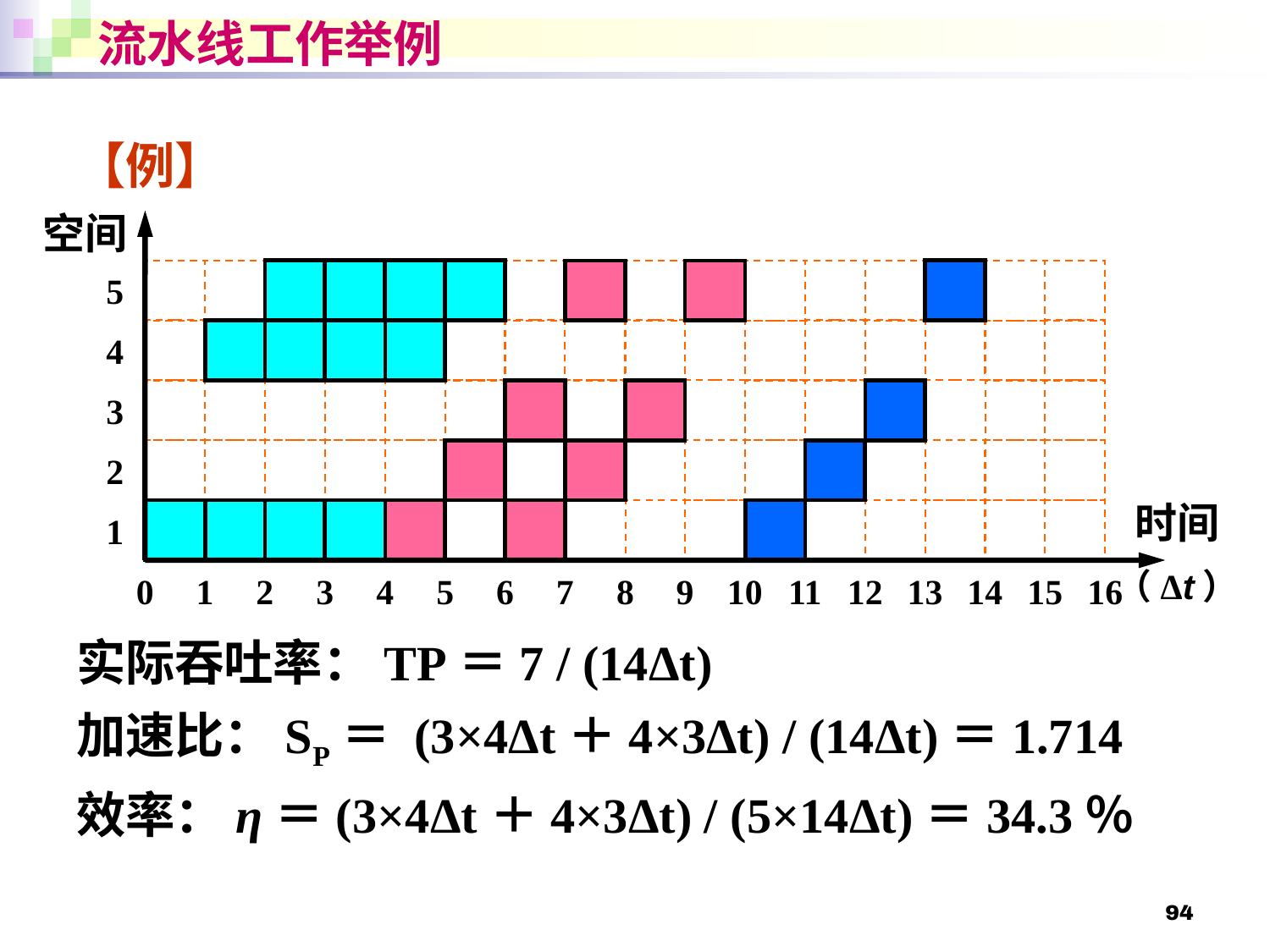

# 流水线工作举例
【例】

实际吞吐率：TP＝7 / (14Δt)
加速比：SP＝ (3×4Δt＋4×3Δt) / (14Δt)＝1.714
效率：η＝(3×4Δt＋4×3Δt) / (5×14Δt)＝34.3％
空间

5
4
3
2
1

时间
（Δt）

0
1
2
3
4
5
6
7
8
9
10
11
12
13
14
15
16

94